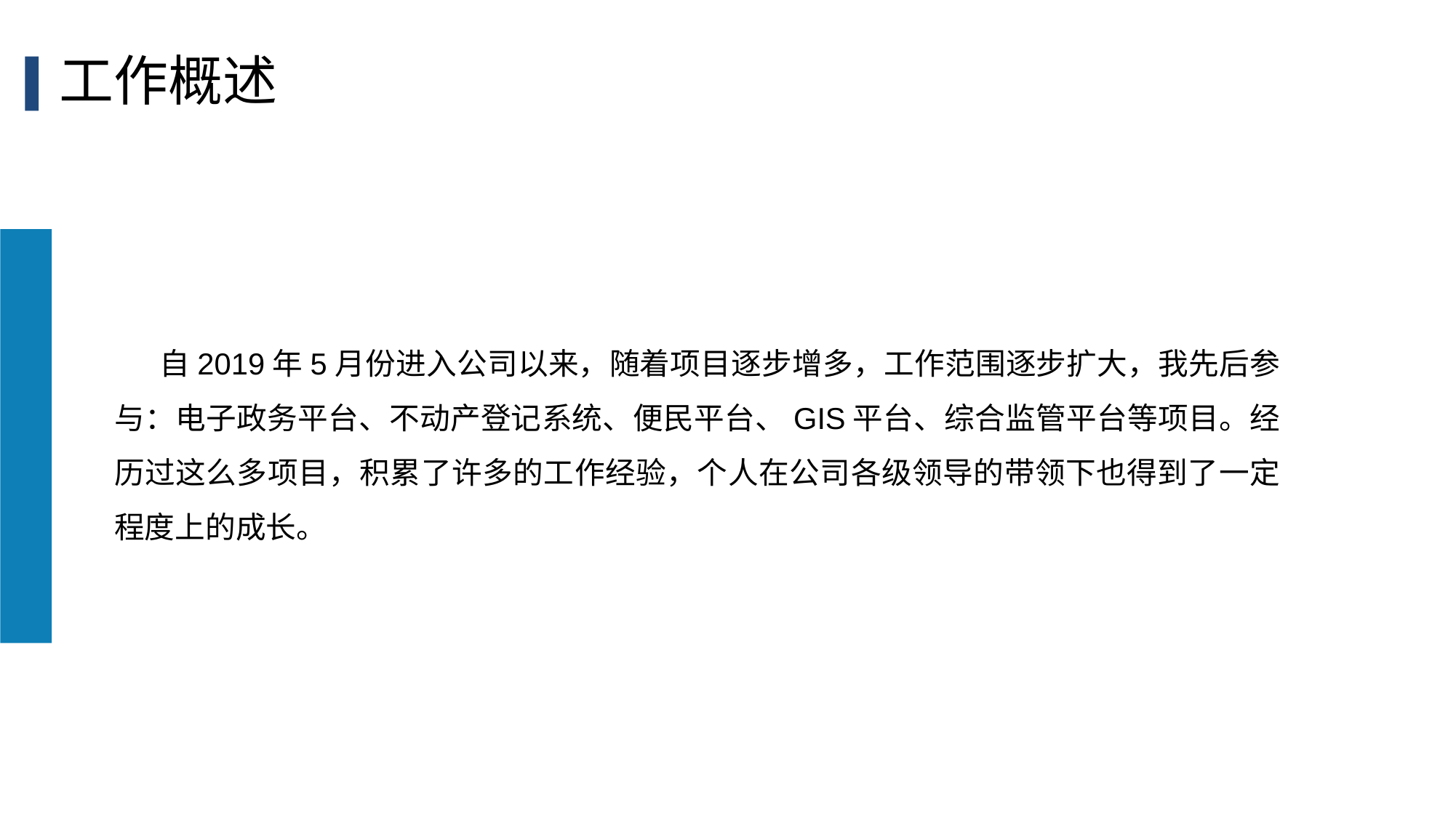

工作概述

自2019年5月份进入公司以来，随着项目逐步增多，工作范围逐步扩大，我先后参与：电子政务平台、不动产登记系统、便民平台、GIS平台、综合监管平台等项目。经历过这么多项目，积累了许多的工作经验，个人在公司各级领导的带领下也得到了一定程度上的成长。